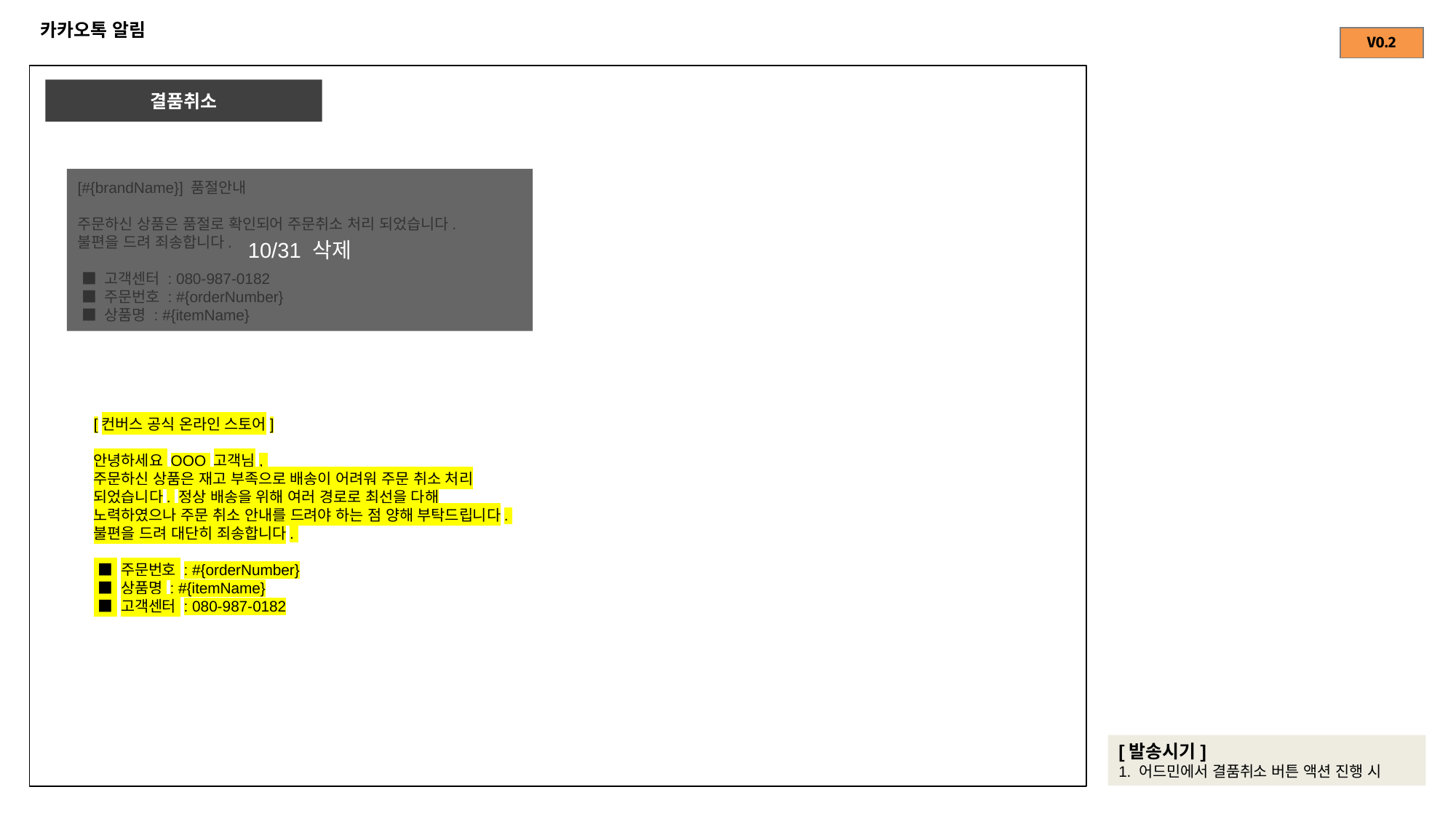

# 카카오톡 알림
| V0.2 |
| --- |

결품취소
10/31 삭제
[#{brandName}] 품절안내

주문하신 상품은 품절로 확인되어 주문취소 처리 되었습니다.
불편을 드려 죄송합니다.

 ■ 고객센터 : 080-987-0182
 ■ 주문번호 : #{orderNumber}
 ■ 상품명 : #{itemName}
[컨버스 공식 온라인 스토어]

안녕하세요 OOO 고객님,
주문하신 상품은 재고 부족으로 배송이 어려워 주문 취소 처리 되었습니다. 정상 배송을 위해 여러 경로로 최선을 다해 노력하였으나 주문 취소 안내를 드려야 하는 점 양해 부탁드립니다.
불편을 드려 대단히 죄송합니다.

 ■ 주문번호 : #{orderNumber}
 ■ 상품명 : #{itemName}
 ■ 고객센터 : 080-987-0182

[발송시기]
1. 어드민에서 결품취소 버튼 액션 진행 시